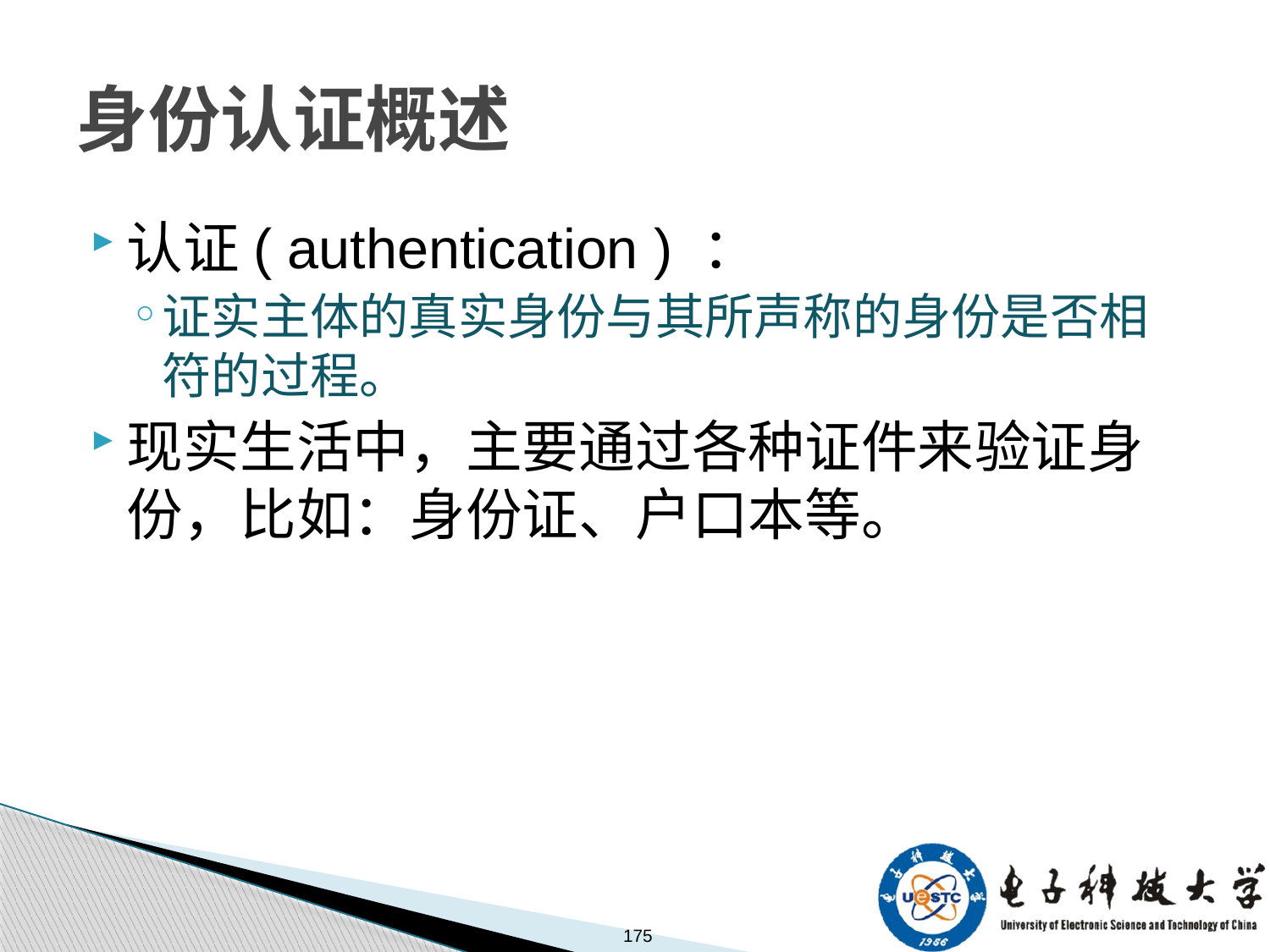

# 身份认证概述

认证( authentication ) ：
证实主体的真实身份与其所声称的身份是否相符的过程。
现实生活中，主要通过各种证件来验证身份，比如：身份证、户口本等。

175